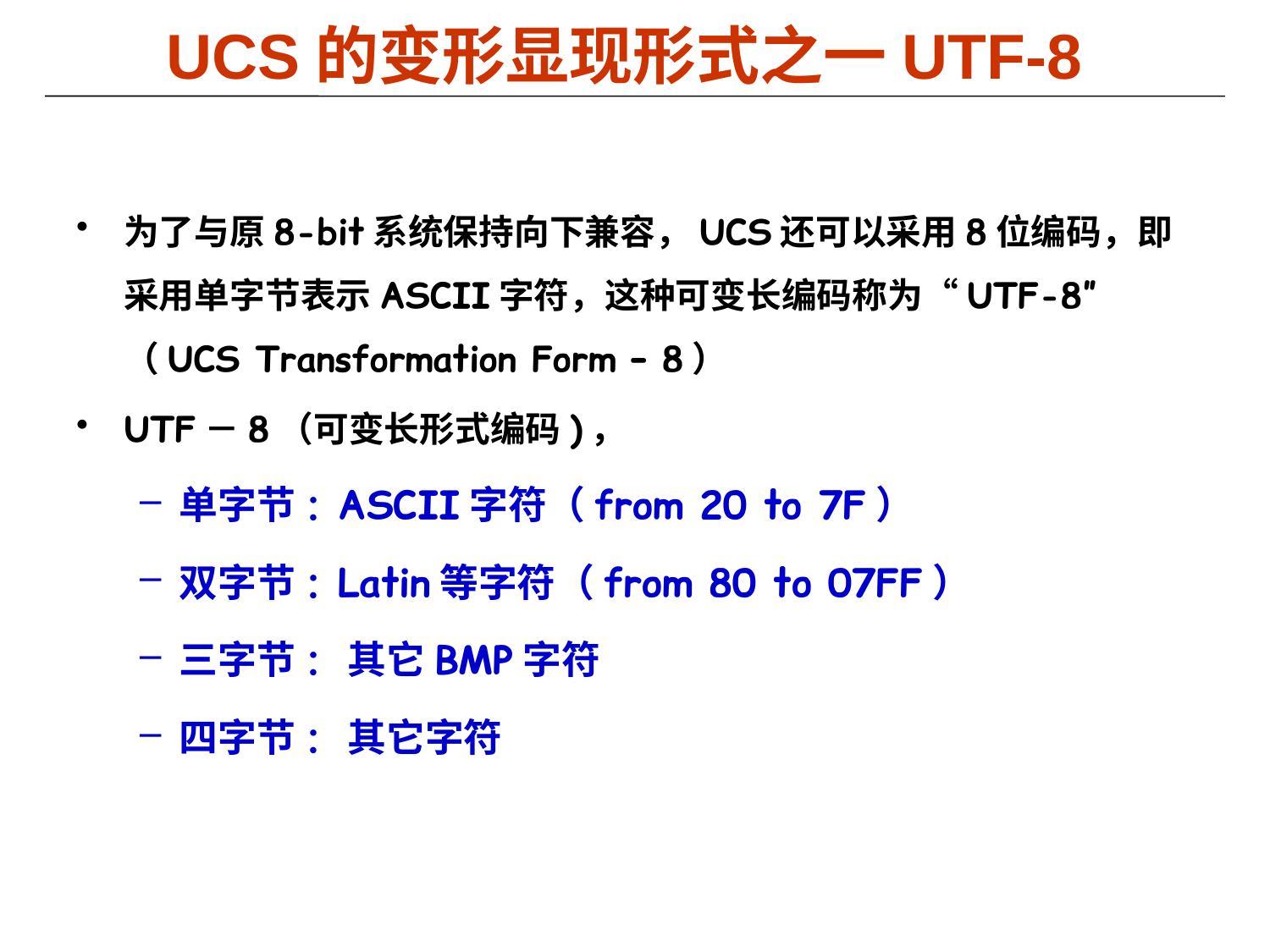

# UCS的变形显现形式之一UTF-8
为了与原8-bit系统保持向下兼容，UCS还可以采用8位编码，即采用单字节表示ASCII字符，这种可变长编码称为“UTF-8”（UCS Transformation Form – 8）
UTF－8（可变长形式编码)，
单字节: ASCII字符（from 20 to 7F）
双字节: Latin等字符（from 80 to 07FF）
三字节: 其它BMP字符
四字节: 其它字符